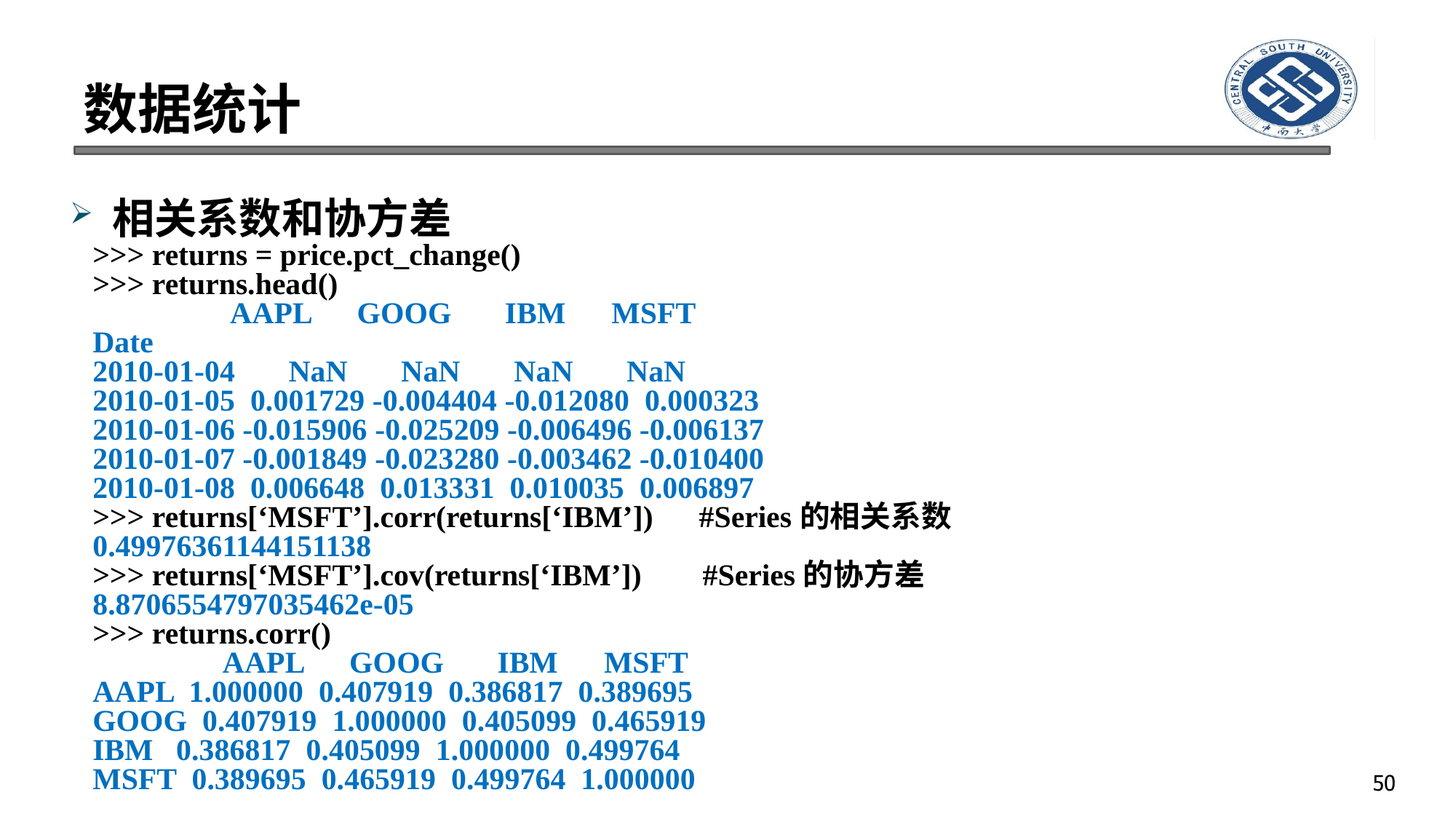

# 数据统计
相关系数和协方差
>>> returns = price.pct_change()
>>> returns.head()
                  AAPL      GOOG       IBM      MSFT
Date
2010-01-04       NaN       NaN       NaN       NaN
2010-01-05  0.001729 -0.004404 -0.012080  0.000323
2010-01-06 -0.015906 -0.025209 -0.006496 -0.006137
2010-01-07 -0.001849 -0.023280 -0.003462 -0.010400
2010-01-08  0.006648  0.013331  0.010035  0.006897
>>> returns[‘MSFT’].corr(returns[‘IBM’])      #Series的相关系数
0.49976361144151138
>>> returns[‘MSFT’].cov(returns[‘IBM’])        #Series的协方差
8.8706554797035462e-05
>>> returns.corr()
                 AAPL      GOOG       IBM      MSFT
AAPL  1.000000  0.407919  0.386817  0.389695
GOOG  0.407919  1.000000  0.405099  0.465919
IBM   0.386817  0.405099  1.000000  0.499764
MSFT  0.389695  0.465919  0.499764  1.000000
50